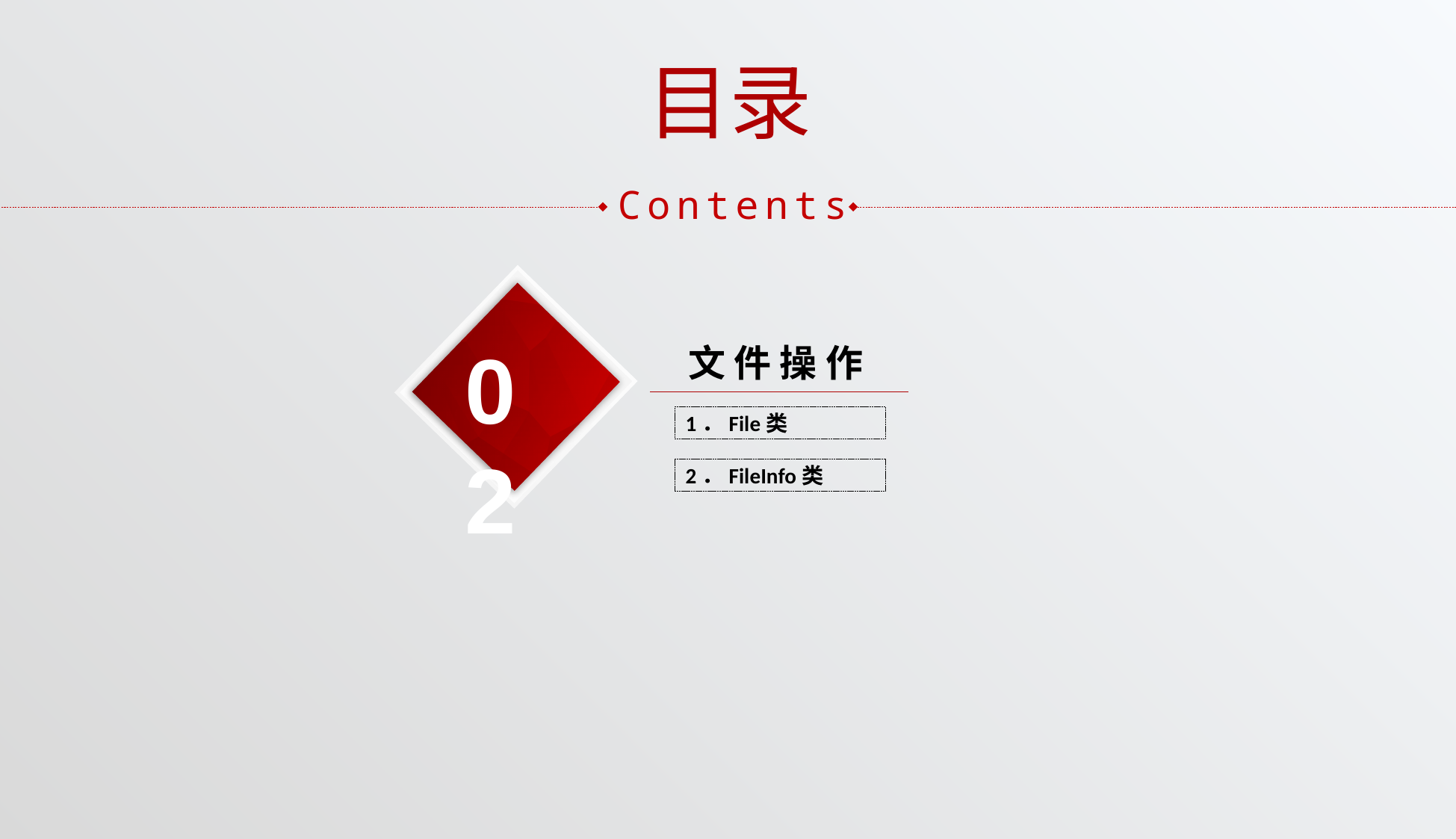

目录
Contents

02
文 件 操 作
1．File类
2．FileInfo类